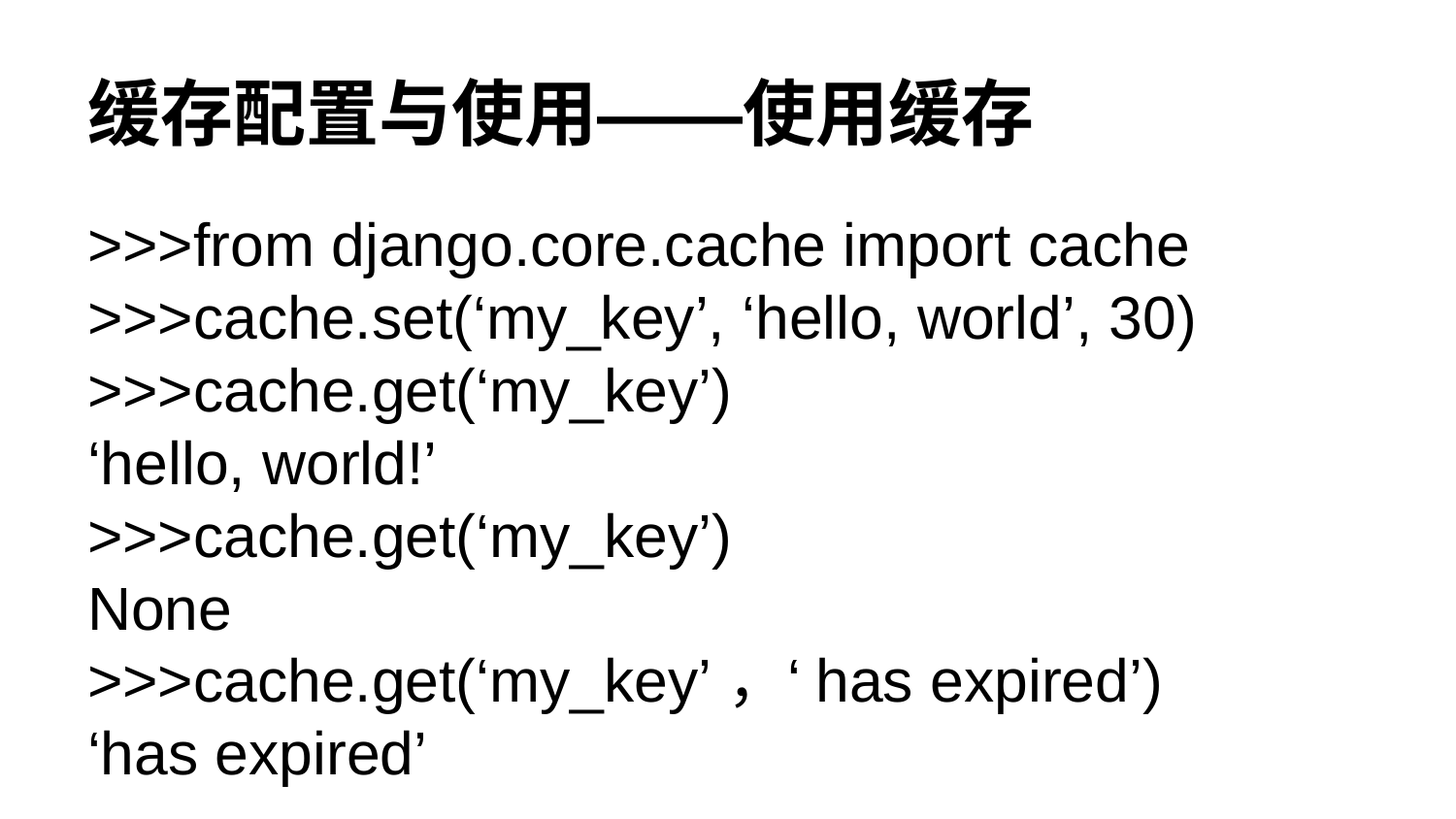

# 缓存配置与使用——使用缓存
>>>from django.core.cache import cache
>>>cache.set(‘my_key’, ‘hello, world’, 30)
>>>cache.get(‘my_key’)
‘hello, world!’
>>>cache.get(‘my_key’)
None
>>>cache.get(‘my_key’，‘has expired’)
‘has expired’